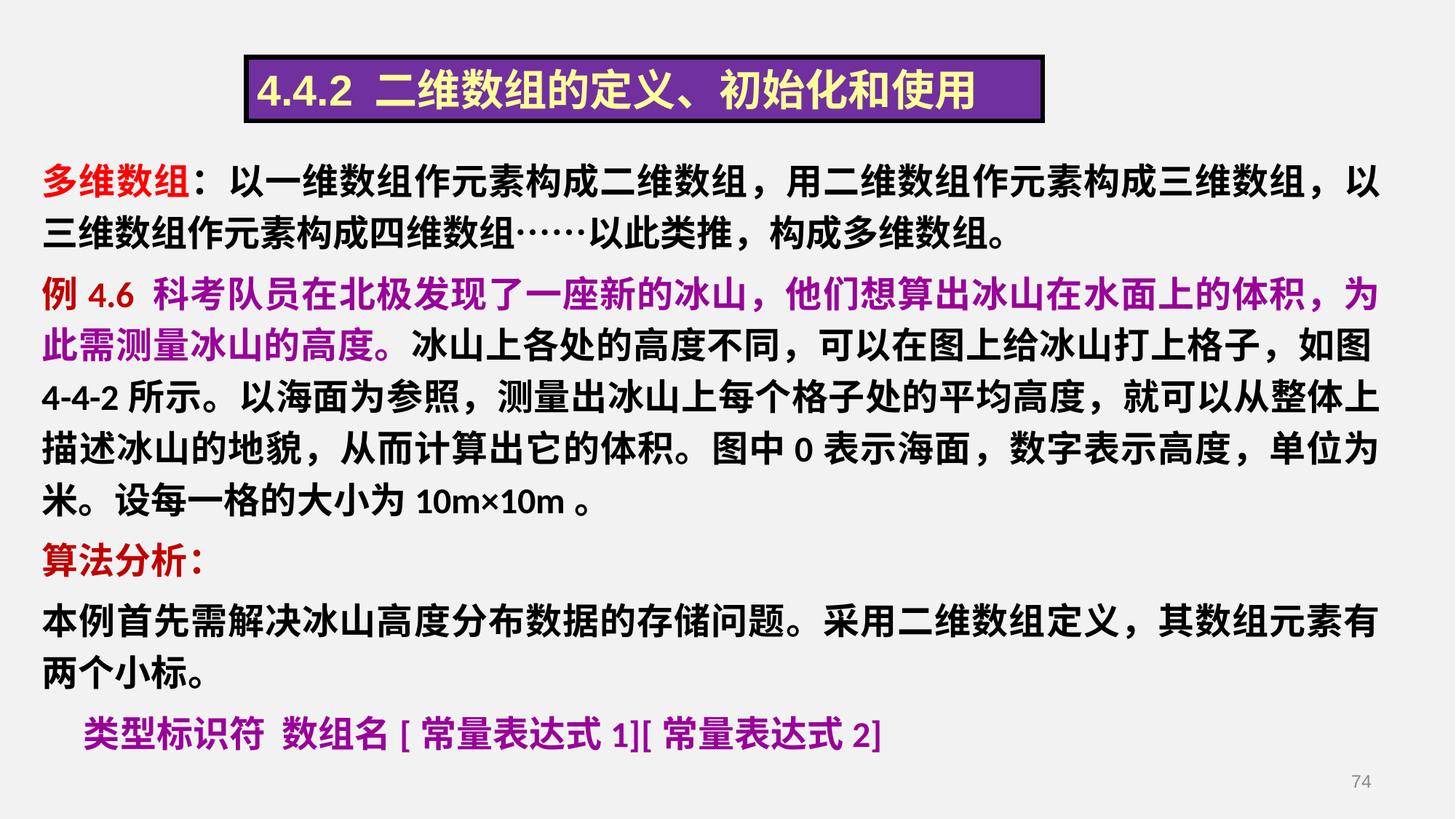

4.4.2 二维数组的定义、初始化和使用
多维数组：以一维数组作元素构成二维数组，用二维数组作元素构成三维数组，以三维数组作元素构成四维数组……以此类推，构成多维数组。
例4.6 科考队员在北极发现了一座新的冰山，他们想算出冰山在水面上的体积，为此需测量冰山的高度。冰山上各处的高度不同，可以在图上给冰山打上格子，如图4-4-2所示。以海面为参照，测量出冰山上每个格子处的平均高度，就可以从整体上描述冰山的地貌，从而计算出它的体积。图中0表示海面，数字表示高度，单位为米。设每一格的大小为10m×10m。
算法分析：
本例首先需解决冰山高度分布数据的存储问题。采用二维数组定义，其数组元素有两个小标。
    类型标识符  数组名[常量表达式1][常量表达式2]
74